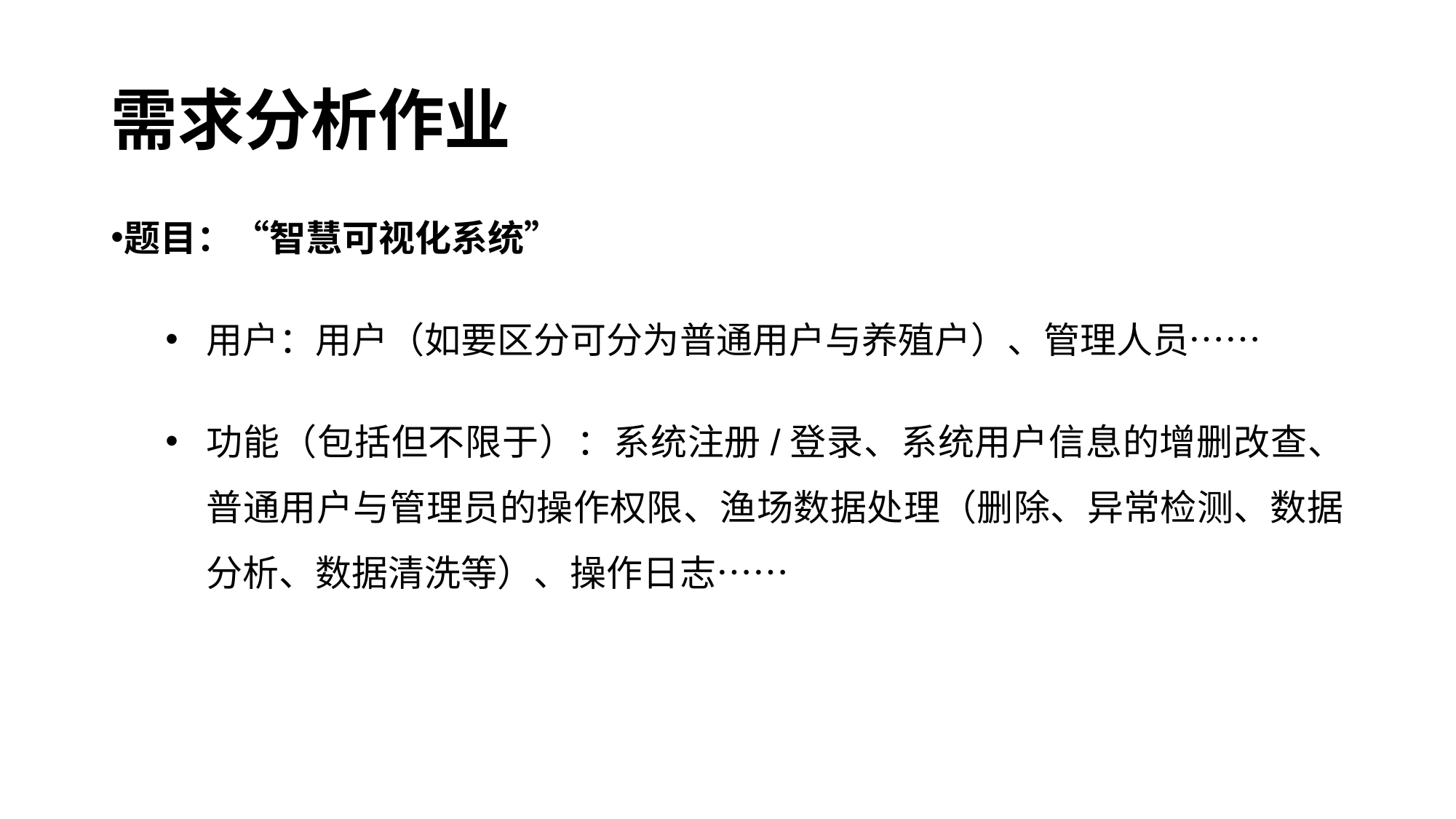

# 需求分析作业
题目：“智慧可视化系统”
用户：用户（如要区分可分为普通用户与养殖户）、管理人员……
功能（包括但不限于）：系统注册/登录、系统用户信息的增删改查、普通用户与管理员的操作权限、渔场数据处理（删除、异常检测、数据分析、数据清洗等）、操作日志……
2